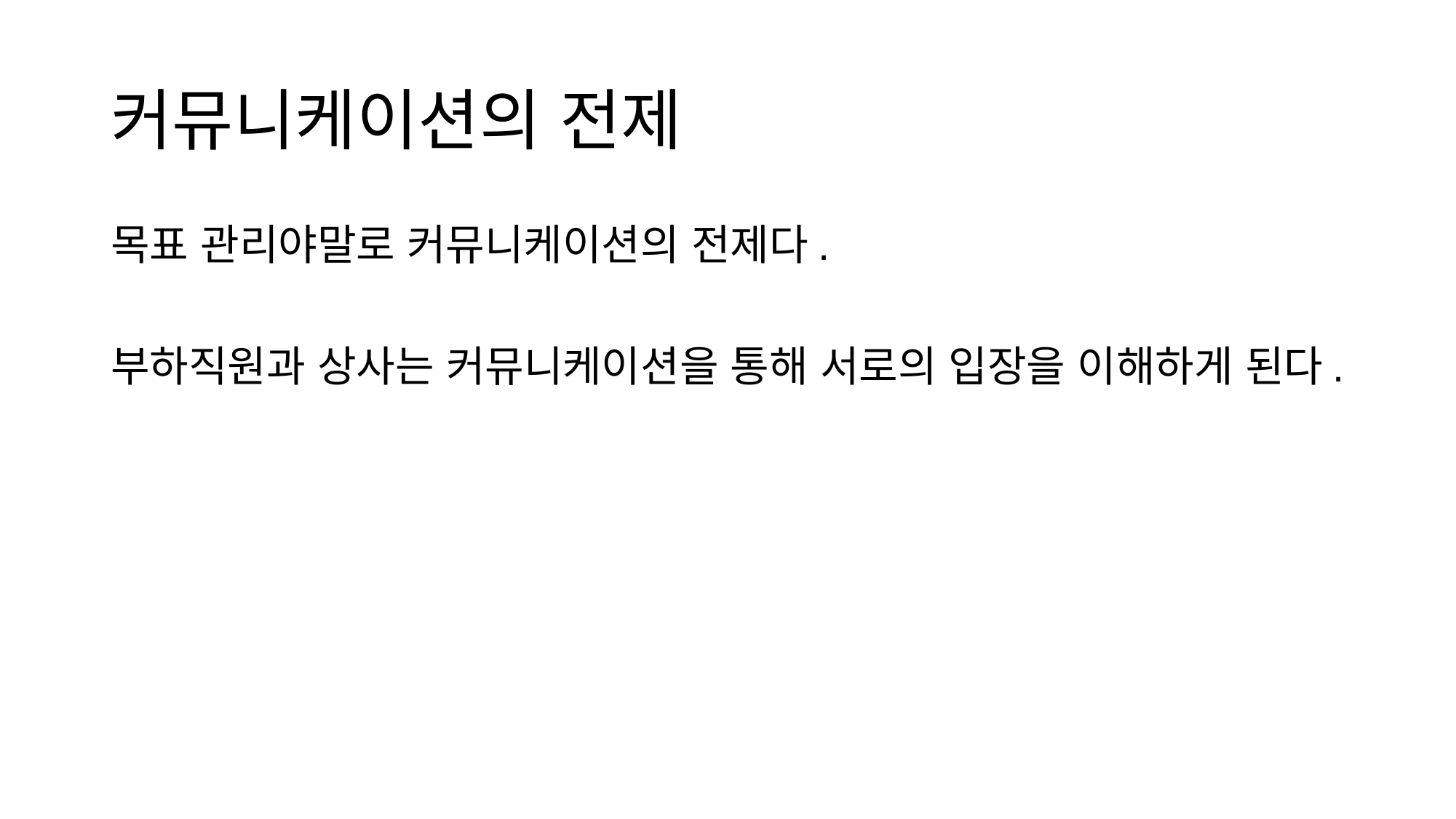

# 커뮤니케이션의 전제
목표 관리야말로 커뮤니케이션의 전제다.

부하직원과 상사는 커뮤니케이션을 통해 서로의 입장을 이해하게 된다.